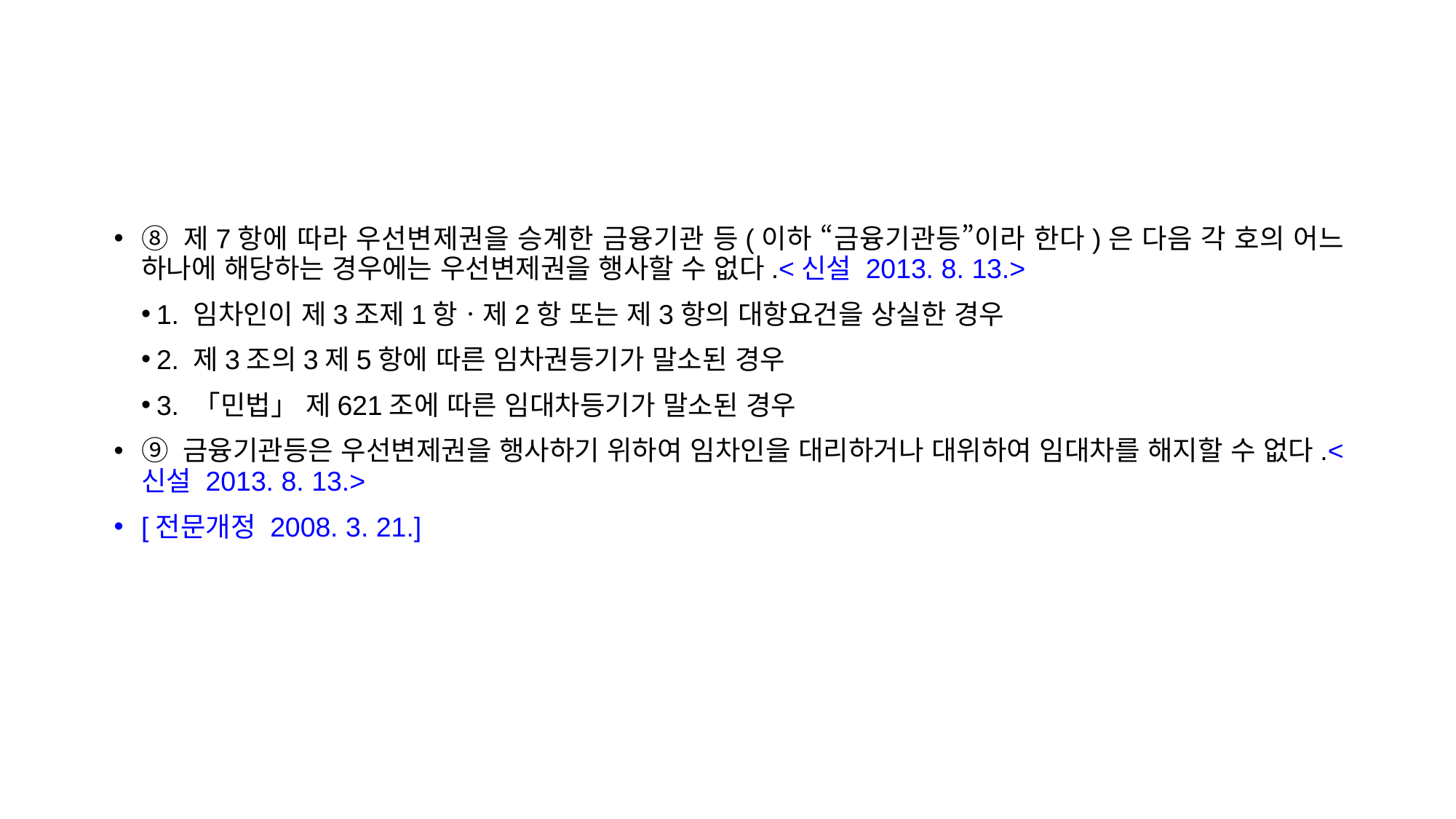

⑧ 제7항에 따라 우선변제권을 승계한 금융기관 등(이하 “금융기관등”이라 한다)은 다음 각 호의 어느 하나에 해당하는 경우에는 우선변제권을 행사할 수 없다.<신설 2013. 8. 13.>
1. 임차인이 제3조제1항ㆍ제2항 또는 제3항의 대항요건을 상실한 경우
2. 제3조의3제5항에 따른 임차권등기가 말소된 경우
3. 「민법」 제621조에 따른 임대차등기가 말소된 경우
⑨ 금융기관등은 우선변제권을 행사하기 위하여 임차인을 대리하거나 대위하여 임대차를 해지할 수 없다.<신설 2013. 8. 13.>
[전문개정 2008. 3. 21.]